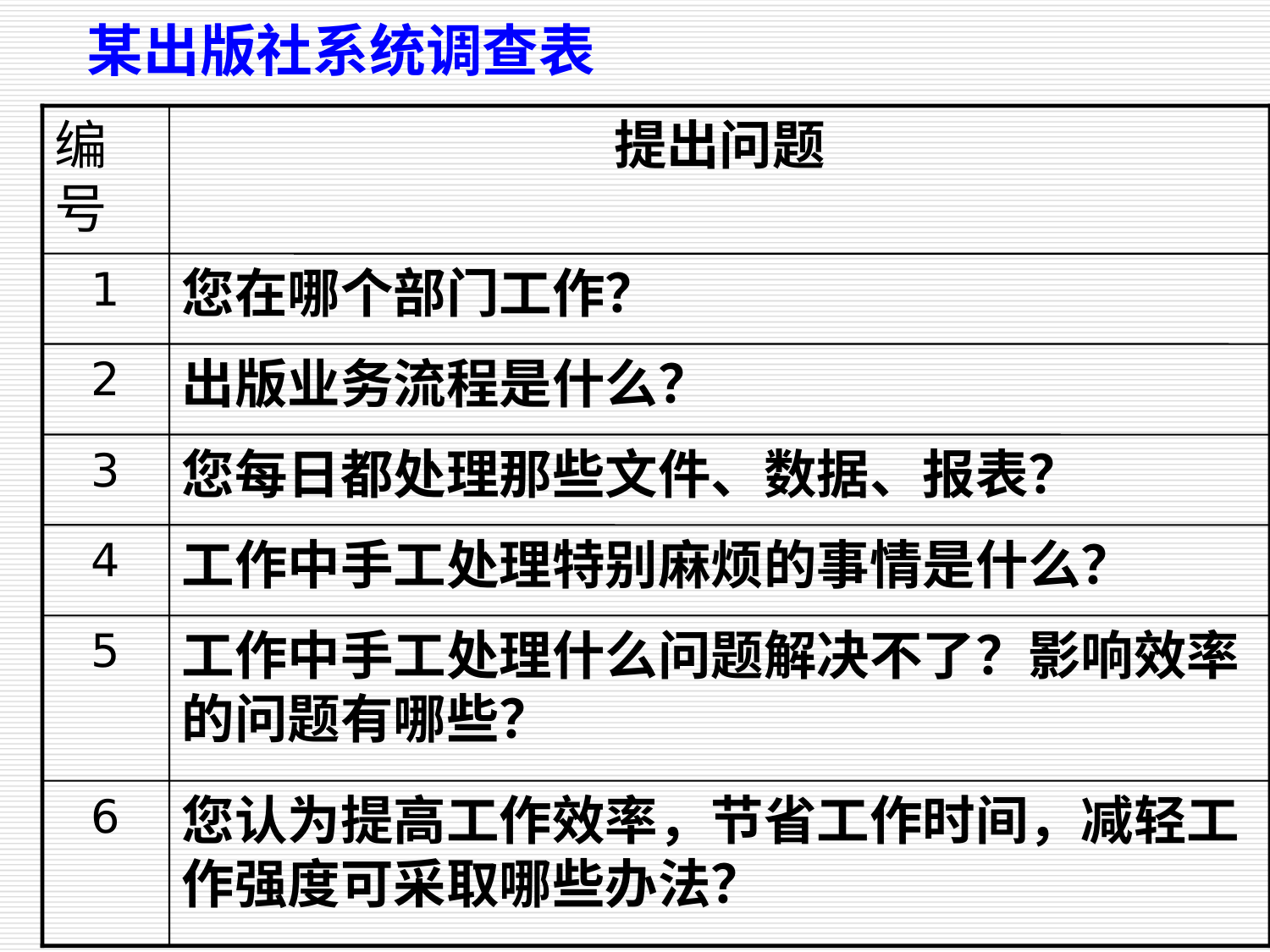

某出版社系统调查表
编号

提出问题

1

您在哪个部门工作？
2

出版业务流程是什么？
3

您每日都处理那些文件、数据、报表？
4

工作中手工处理特别麻烦的事情是什么？
5

工作中手工处理什么问题解决不了？影响效率的问题有哪些？
6

您认为提高工作效率，节省工作时间，减轻工作强度可采取哪些办法？